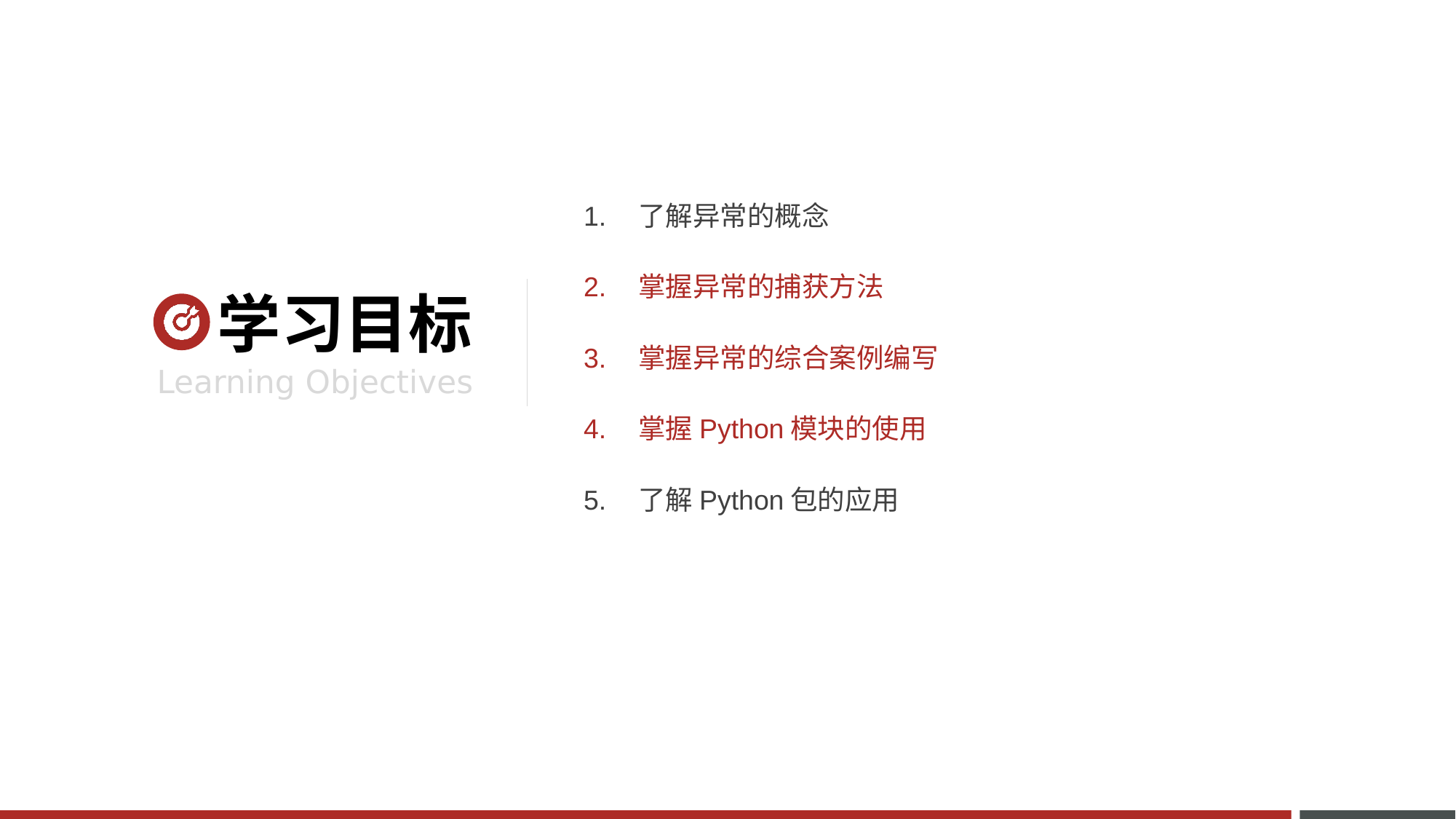

了解异常的概念
掌握异常的捕获方法
掌握异常的综合案例编写
掌握Python模块的使用
了解Python包的应用